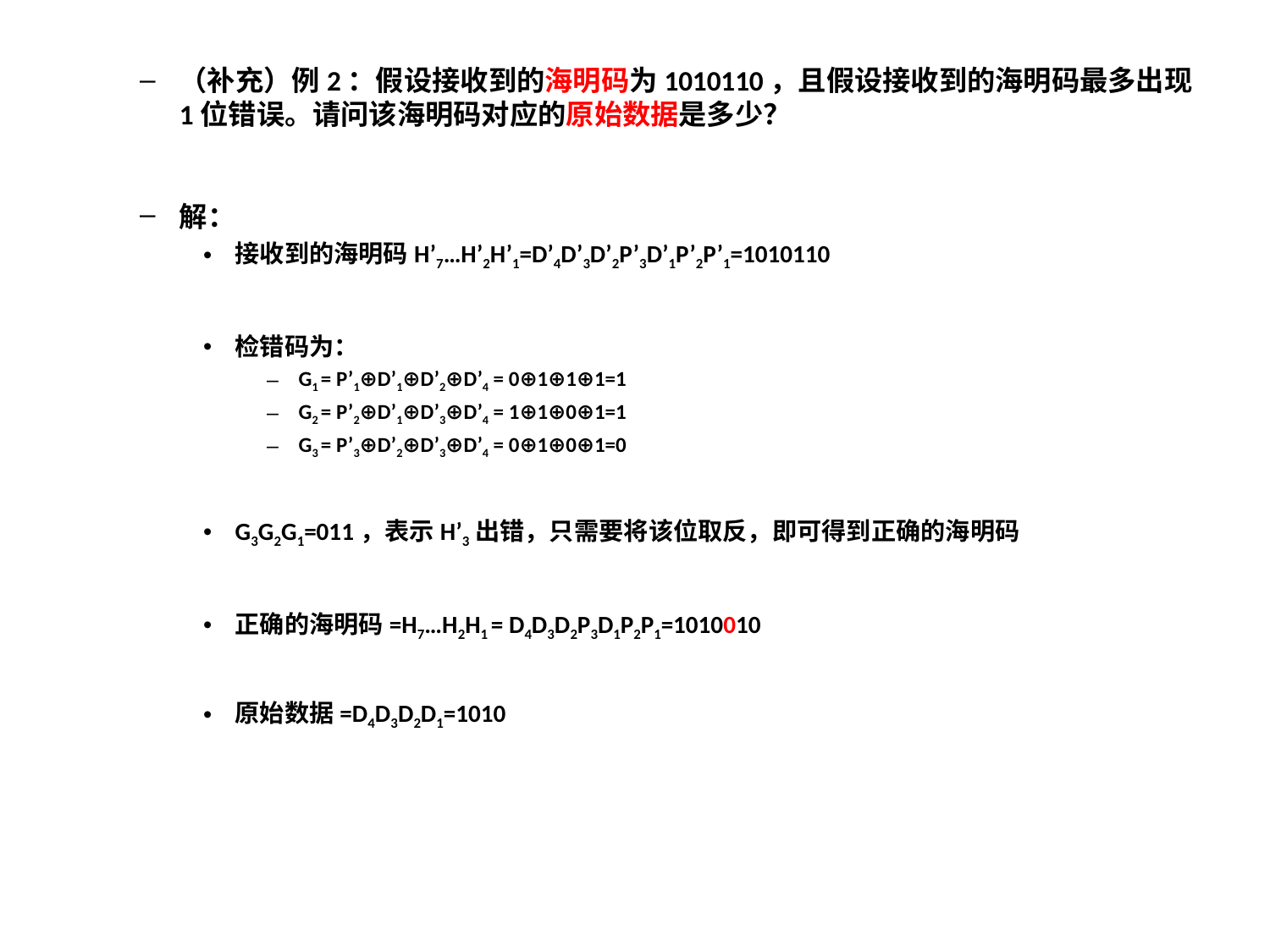

（补充）例2：假设接收到的海明码为1010110，且假设接收到的海明码最多出现1位错误。请问该海明码对应的原始数据是多少？

解：
接收到的海明码H’7…H’2H’1=D’4D’3D’2P’3D’1P’2P’1=1010110

检错码为：
G1 = P’1⊕D’1⊕D’2⊕D’4 = 0⊕1⊕1⊕1=1
G2 = P’2⊕D’1⊕D’3⊕D’4 = 1⊕1⊕0⊕1=1
G3 = P’3⊕D’2⊕D’3⊕D’4 = 0⊕1⊕0⊕1=0

G3G2G1=011，表示H’3出错，只需要将该位取反，即可得到正确的海明码

正确的海明码=H7…H2H1 = D4D3D2P3D1P2P1=1010010

原始数据=D4D3D2D1=1010